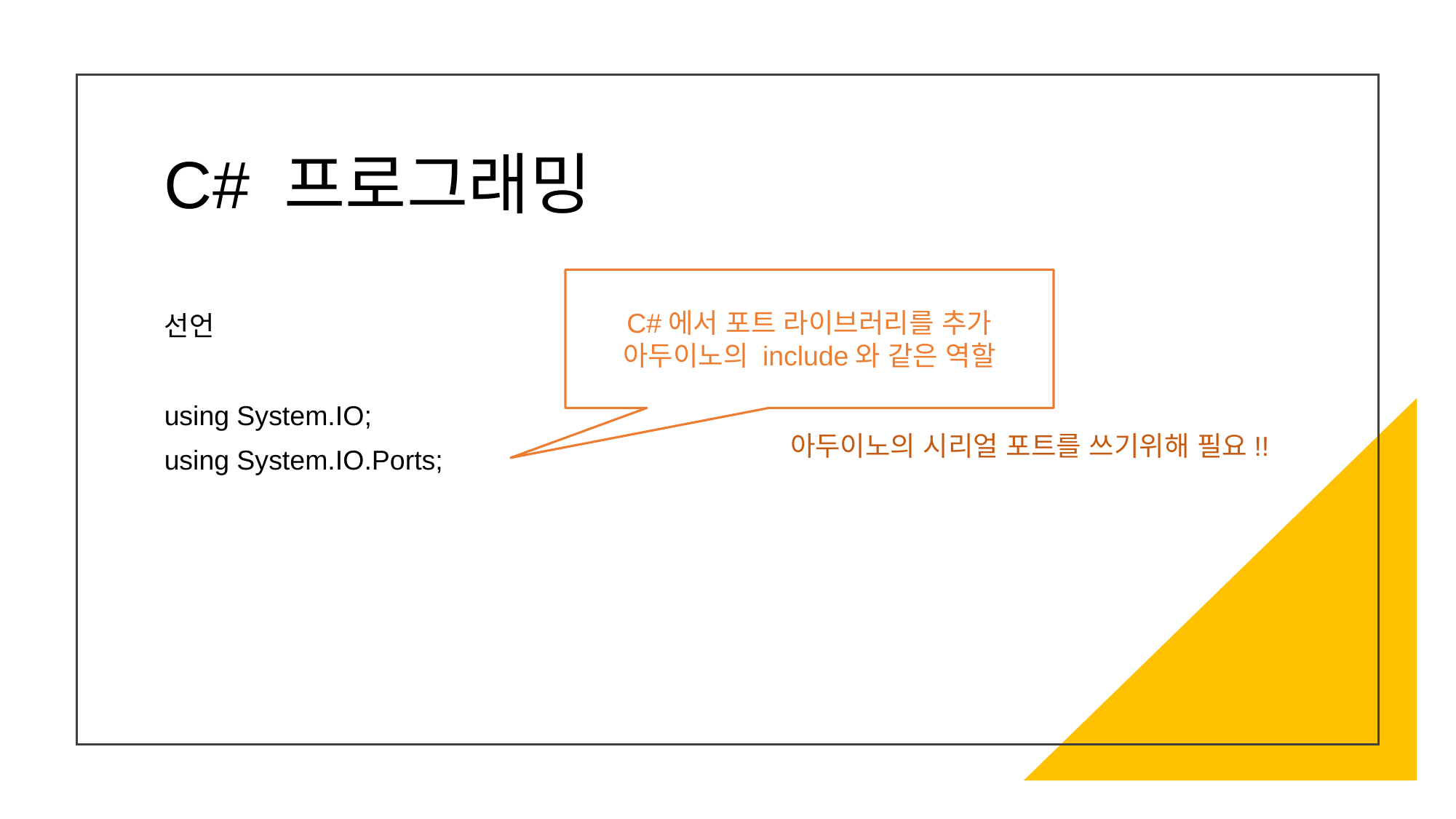

# C# 프로그래밍
C#에서 포트 라이브러리를 추가
아두이노의 include와 같은 역할
선언

using System.IO;
using System.IO.Ports;

아두이노의 시리얼 포트를 쓰기위해 필요!!